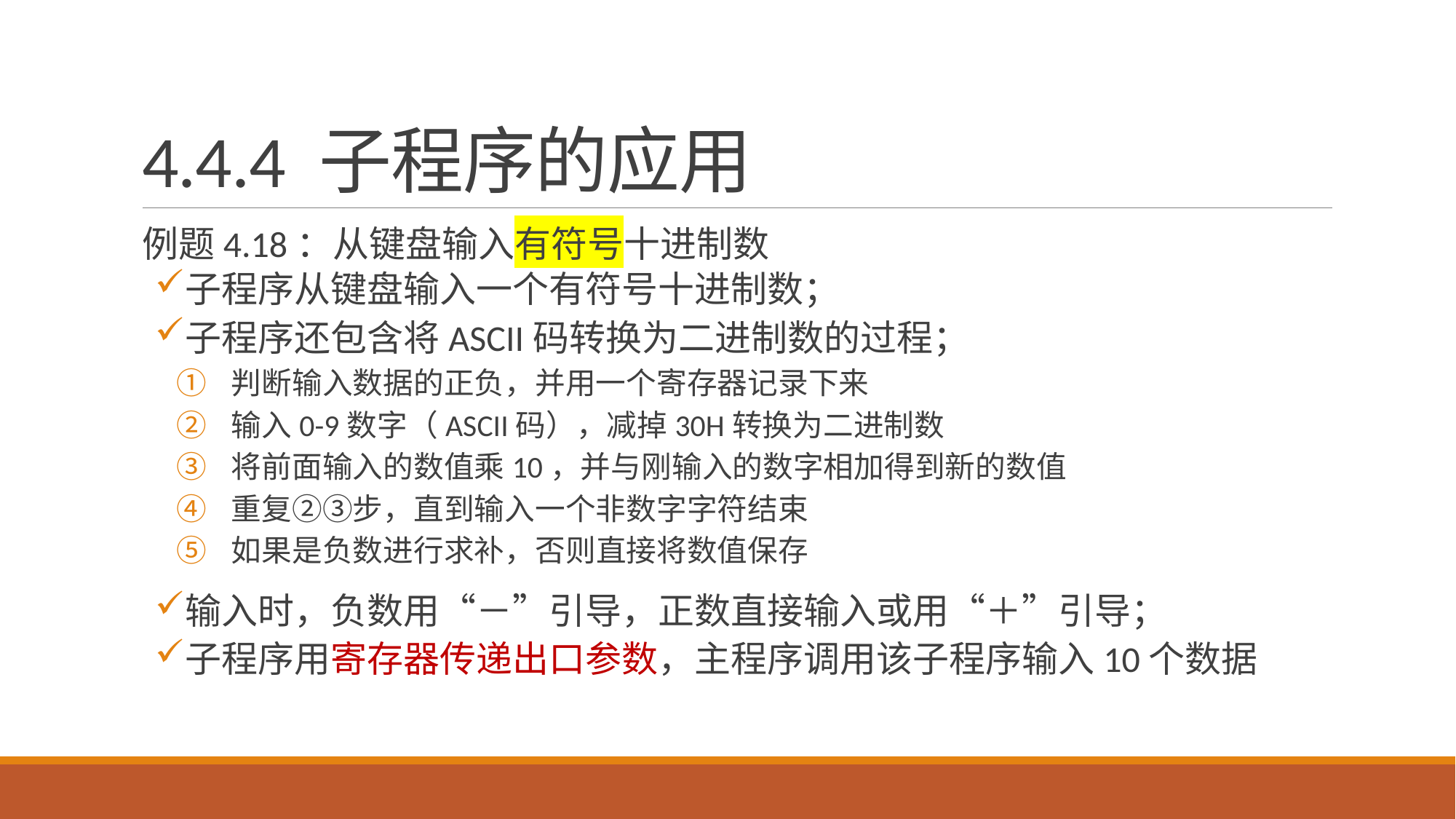

# 4.4.4 子程序的应用
例题4.18：从键盘输入有符号十进制数
子程序从键盘输入一个有符号十进制数；
子程序还包含将ASCII码转换为二进制数的过程；
判断输入数据的正负，并用一个寄存器记录下来
输入0-9数字（ASCII码），减掉30H转换为二进制数
将前面输入的数值乘10，并与刚输入的数字相加得到新的数值
重复②③步，直到输入一个非数字字符结束
如果是负数进行求补，否则直接将数值保存
输入时，负数用“－”引导，正数直接输入或用“＋”引导；
子程序用寄存器传递出口参数，主程序调用该子程序输入10个数据